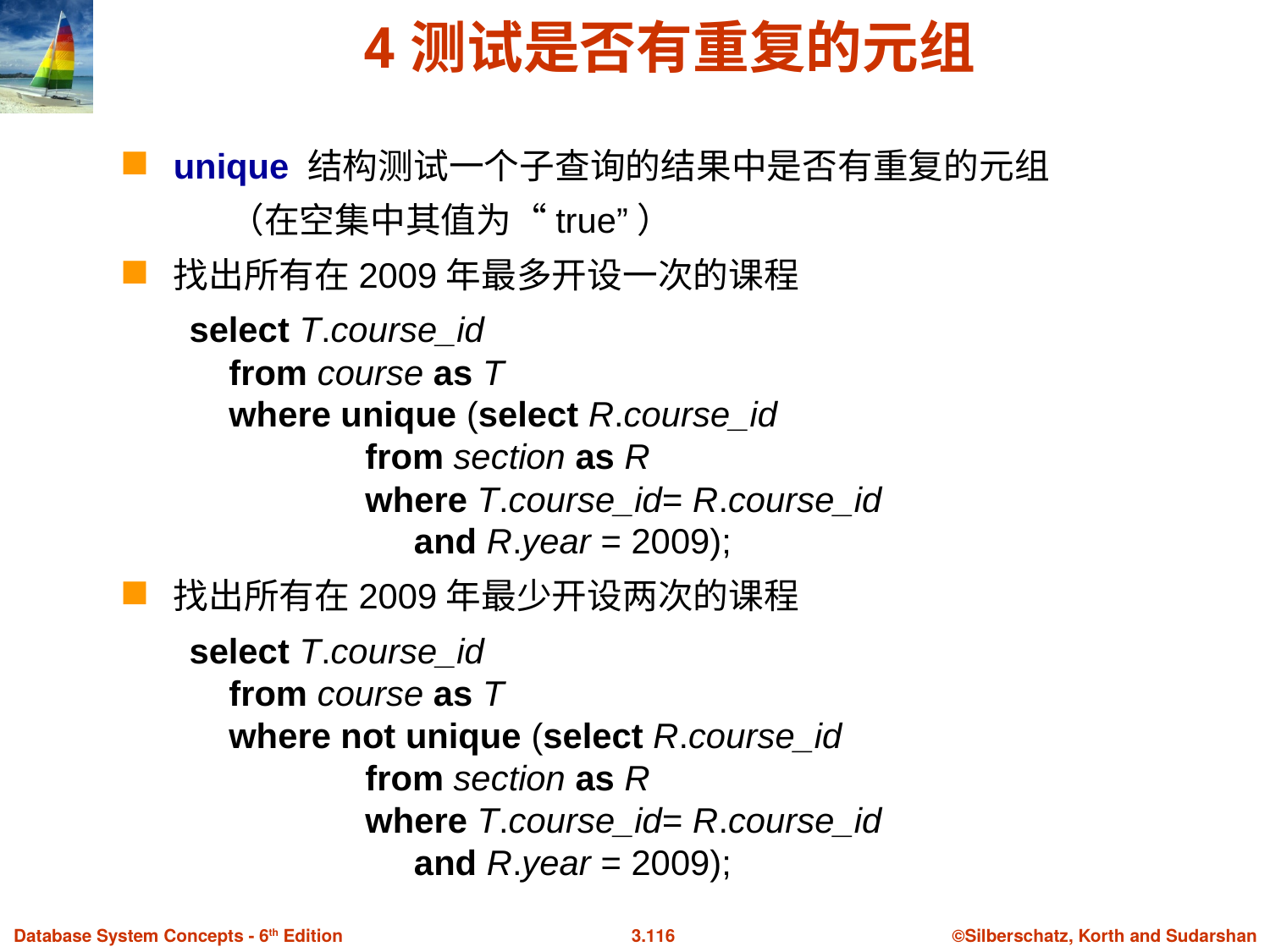

# 4测试是否有重复的元组
unique 结构测试一个子查询的结果中是否有重复的元组
（在空集中其值为“true”）
找出所有在2009年最多开设一次的课程
select T.course_id
from course as T
where unique (select R.course_id
              from section as R
              where T.course_id= R.course_id
                   and R.year = 2009);
找出所有在2009年最少开设两次的课程
select T.course_id
from course as T
where not unique (select R.course_id
              from section as R
              where T.course_id= R.course_id
                   and R.year = 2009);